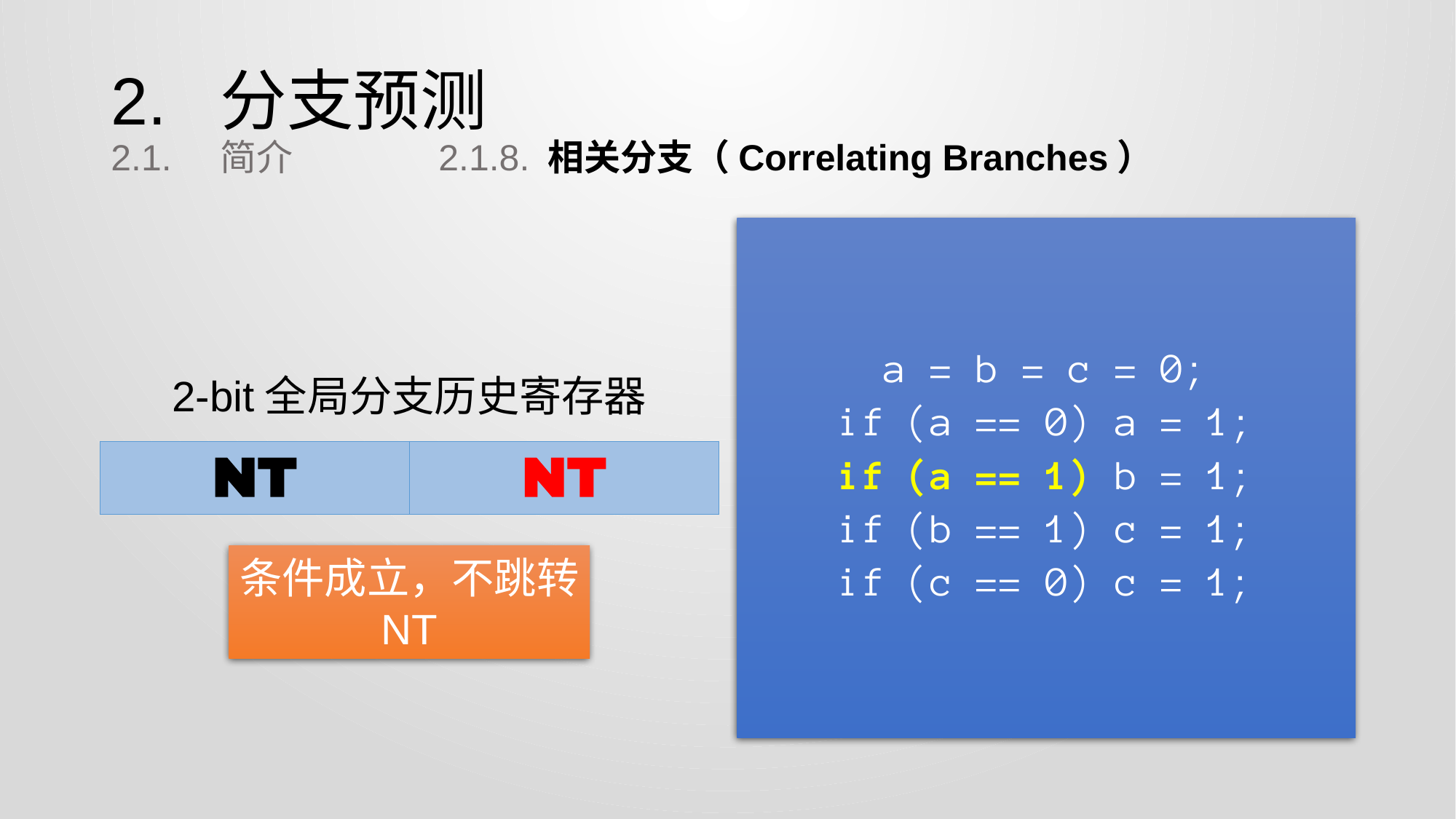

# 2.	分支预测 2.1.	简介		2.1.8.	相关分支（Correlating Branches）
a = b = c = 0;
if (a == 0) a = 1;
if (a == 1) b = 1;
if (b == 1) c = 1;
if (c == 0) c = 1;
2-bit全局分支历史寄存器
| NT | NT |
| --- | --- |
条件成立，不跳转
NT